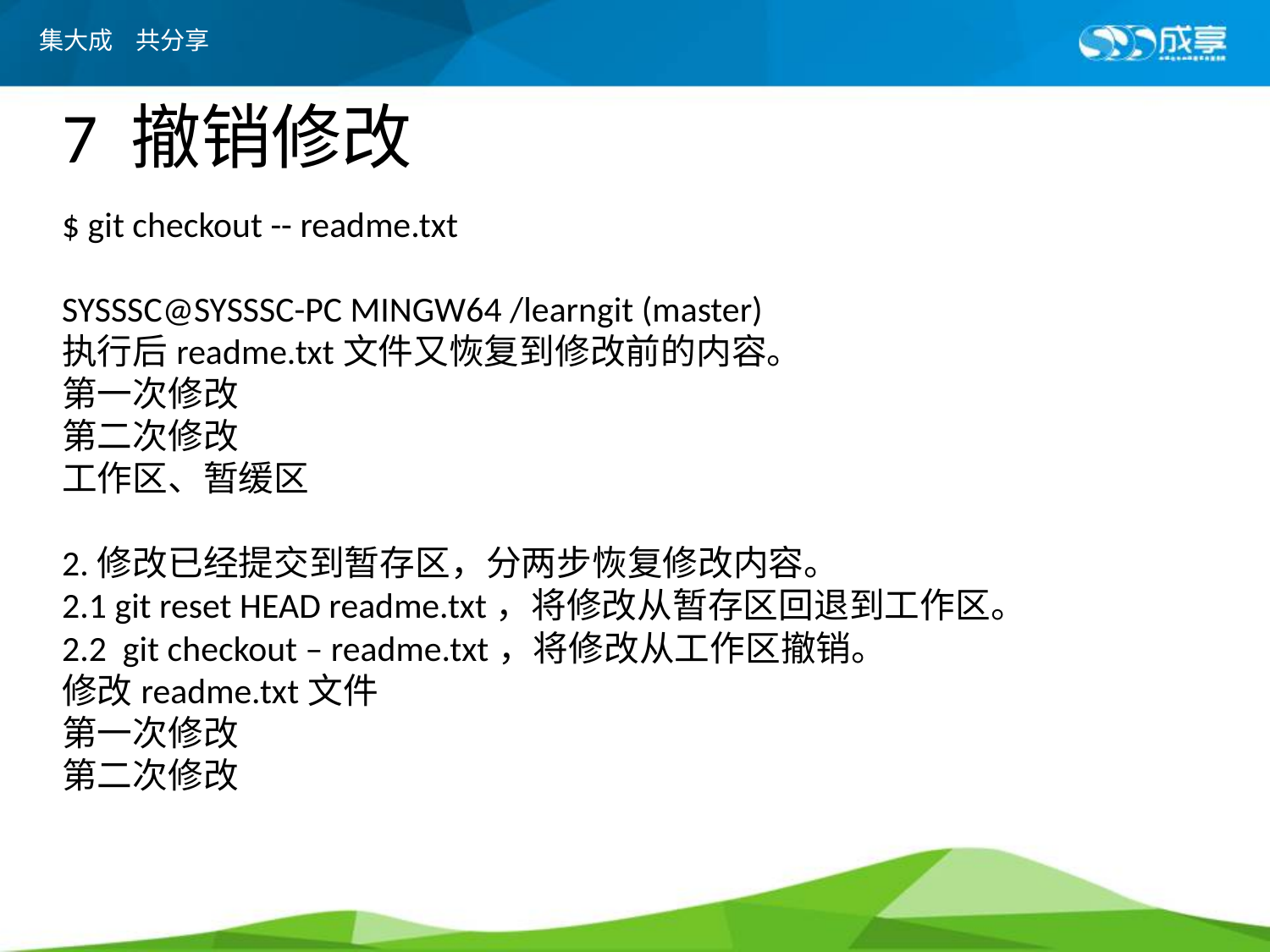

7 撤销修改

$ git checkout -- readme.txt

SYSSSC@SYSSSC-PC MINGW64 /learngit (master)
执行后readme.txt文件又恢复到修改前的内容。
第一次修改
第二次修改
工作区、暂缓区

2.修改已经提交到暂存区，分两步恢复修改内容。
2.1 git reset HEAD readme.txt，将修改从暂存区回退到工作区。
2.2  git checkout – readme.txt，将修改从工作区撤销。
修改readme.txt文件
第一次修改
第二次修改